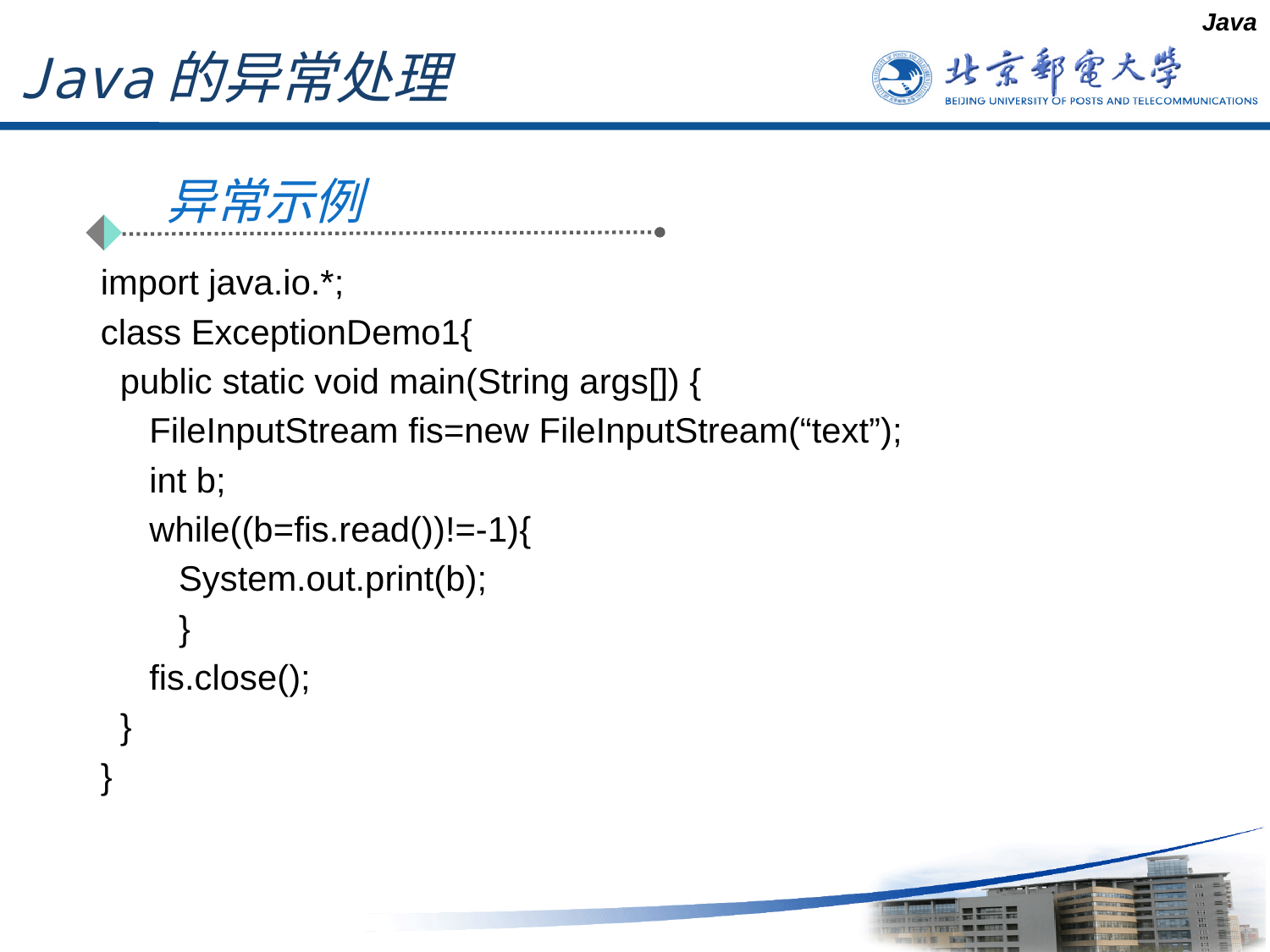

Java
# Java的异常处理

异常示例

import java.io.*;
class ExceptionDemo1{
  public static void main(String args[]) {
     FileInputStream fis=new FileInputStream(“text”);
     int b;
     while((b=fis.read())!=-1){
        System.out.print(b);
        }
     fis.close();
  }
}